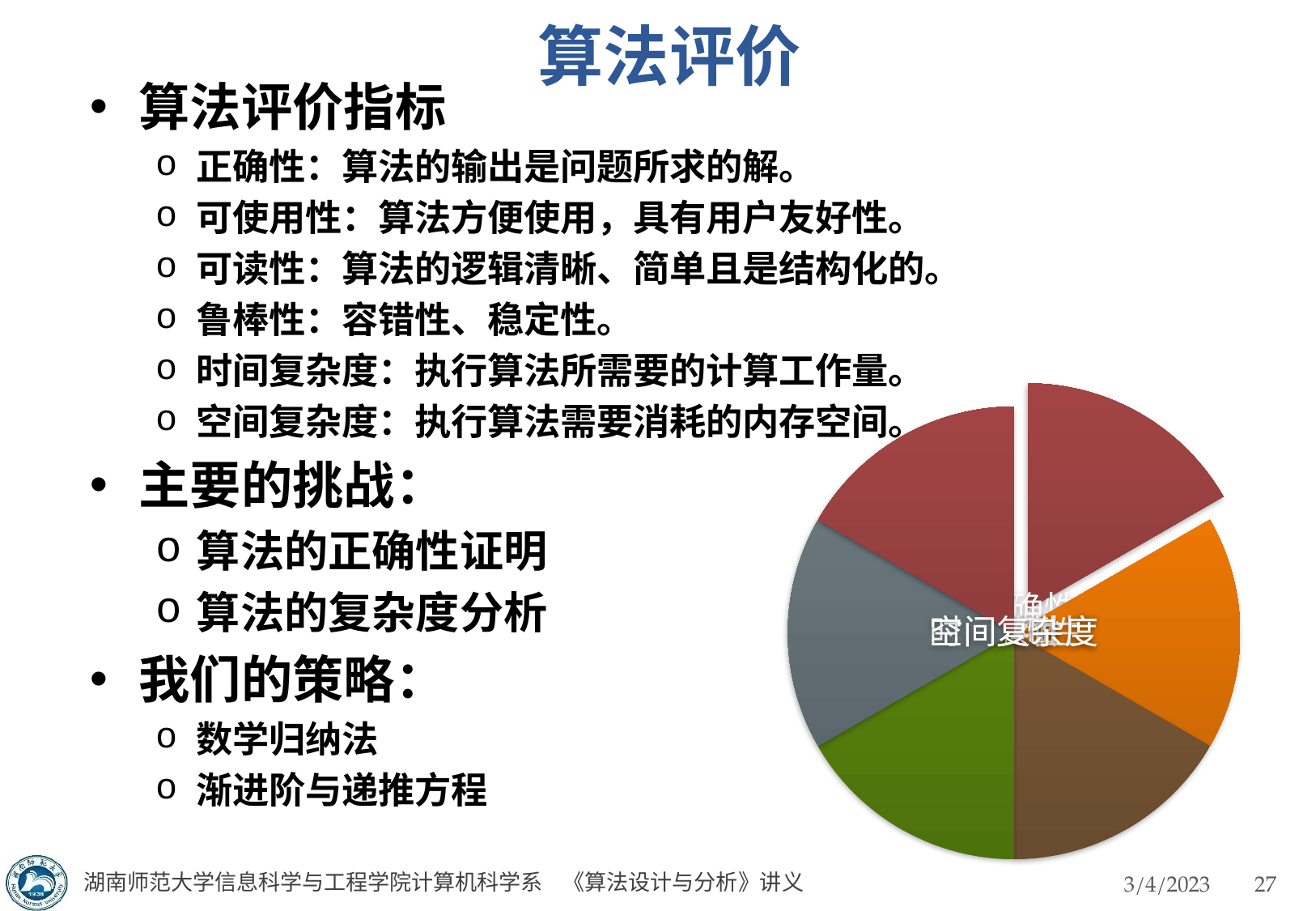

# 算法评价
算法评价指标
正确性：算法的输出是问题所求的解。
可使用性：算法方便使用，具有用户友好性。
可读性：算法的逻辑清晰、简单且是结构化的。
鲁棒性：容错性、稳定性。
时间复杂度：执行算法所需要的计算工作量。
空间复杂度：执行算法需要消耗的内存空间。
主要的挑战：
算法的正确性证明
算法的复杂度分析
我们的策略：
数学归纳法
渐进阶与递推方程
正确性
可使用性
可读性
鲁棒性
时间复杂度
空间复杂度
湖南师范大学信息科学与工程学院计算机科学系   《算法设计与分析》讲义
3/4/2023
27